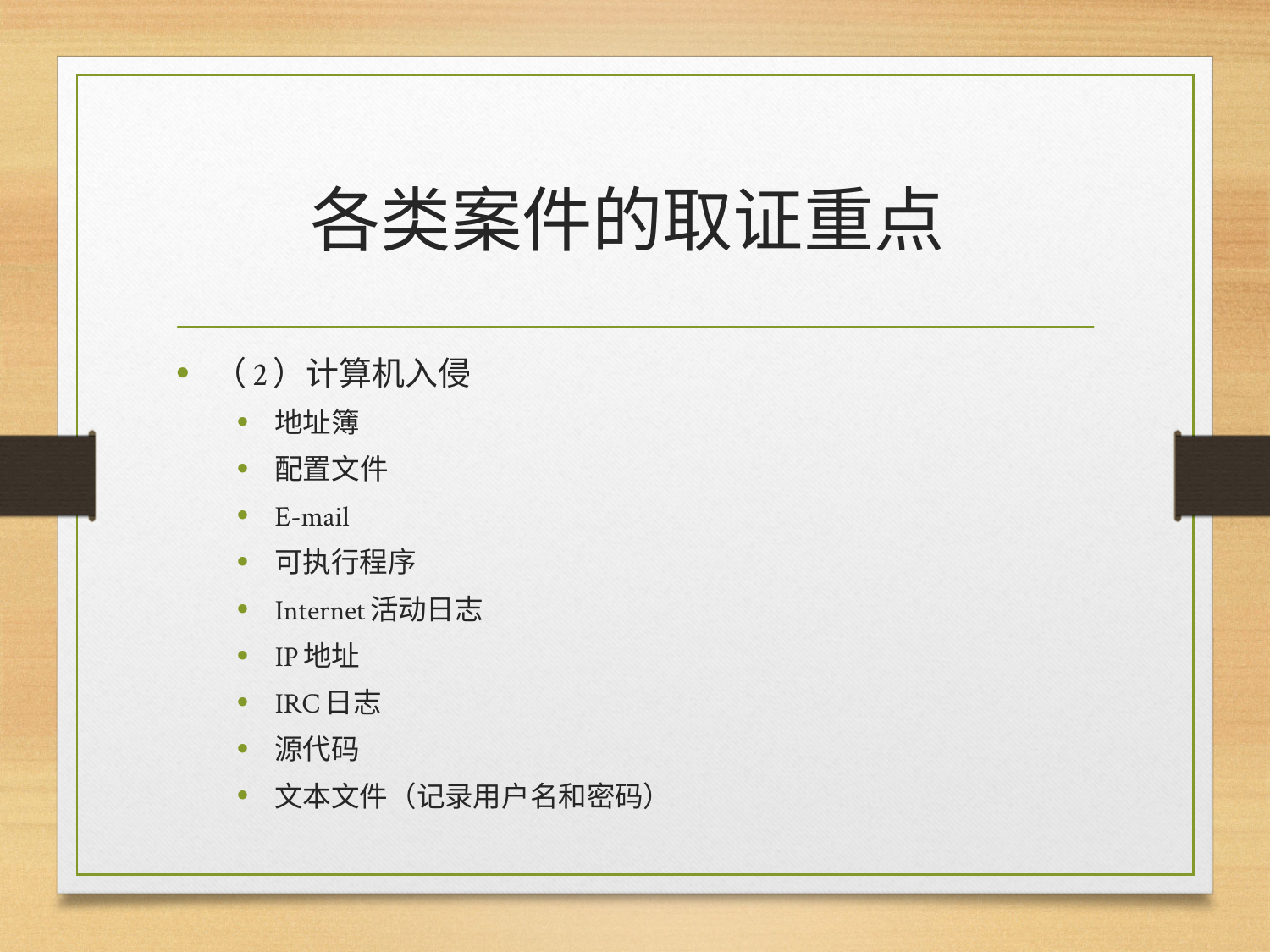

# 各类案件的取证重点
（2）计算机入侵
地址簿
配置文件
E-mail
可执行程序
Internet活动日志
IP地址
IRC日志
源代码
文本文件（记录用户名和密码）